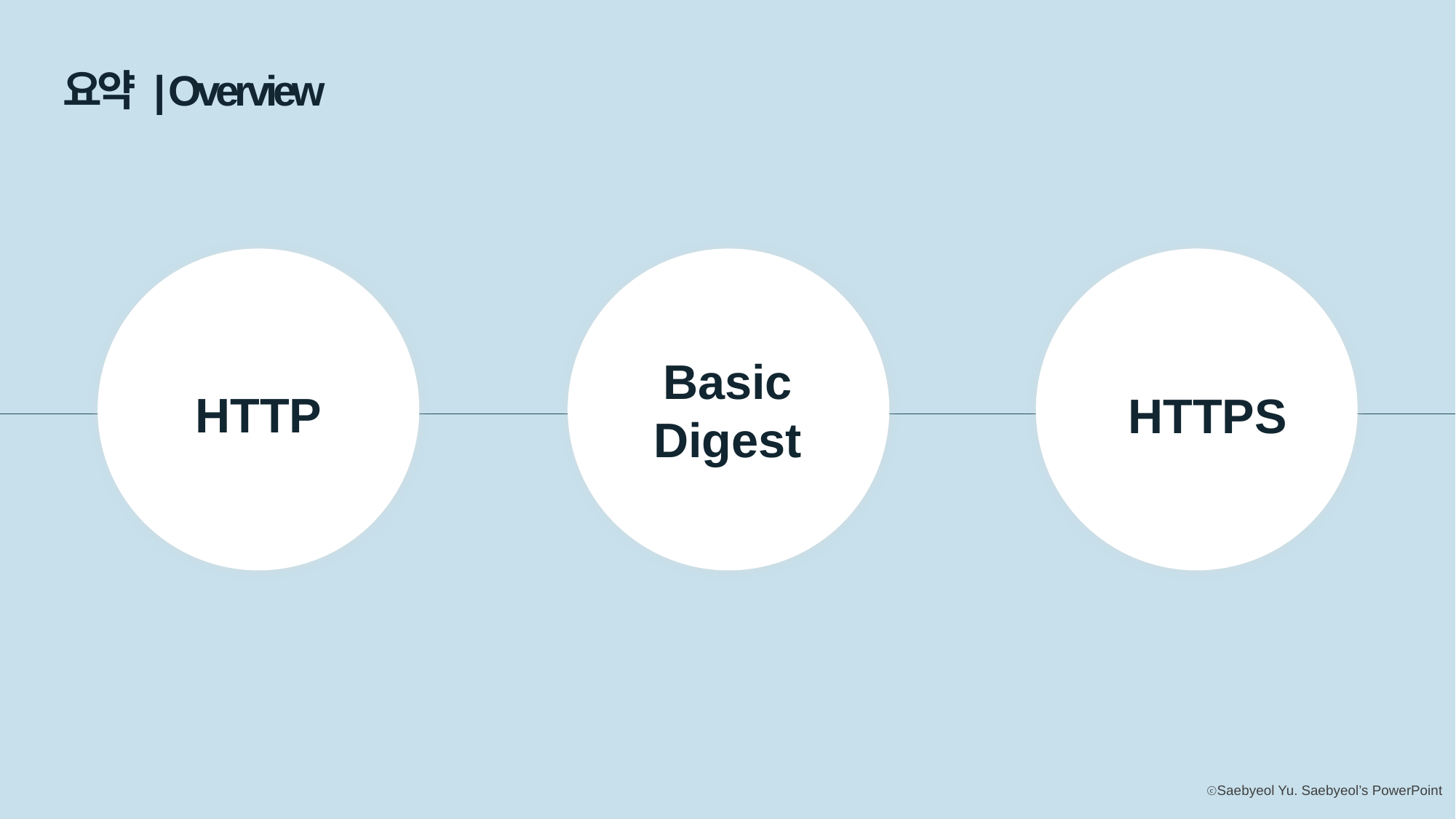

요약 | Overview

Basic
Digest
HTTP
HTTPS